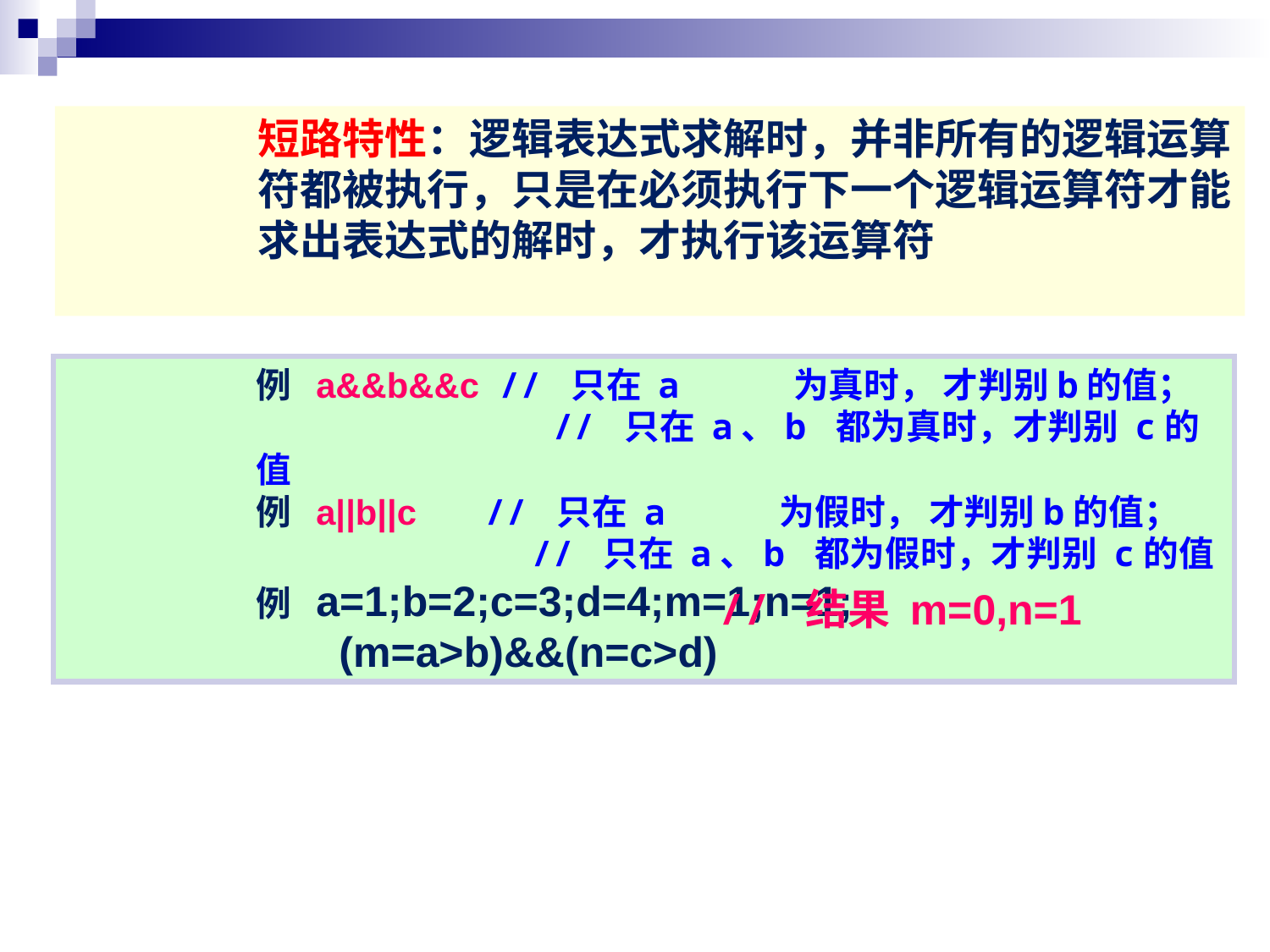

短路特性：逻辑表达式求解时，并非所有的逻辑运算符都被执行，只是在必须执行下一个逻辑运算符才能求出表达式的解时，才执行该运算符
例  a&&b&&c  // 只在 a     为真时， 才判别b的值；
              // 只在 a、b 都为真时，才判别 c的值
例  a||b||c       // 只在 a     为假时， 才判别b的值；
             // 只在 a、b 都为假时，才判别 c的值
例  a=1;b=2;c=3;d=4;m=1;n=1;
       (m=a>b)&&(n=c>d)
// 结果 m=0,n=1
11